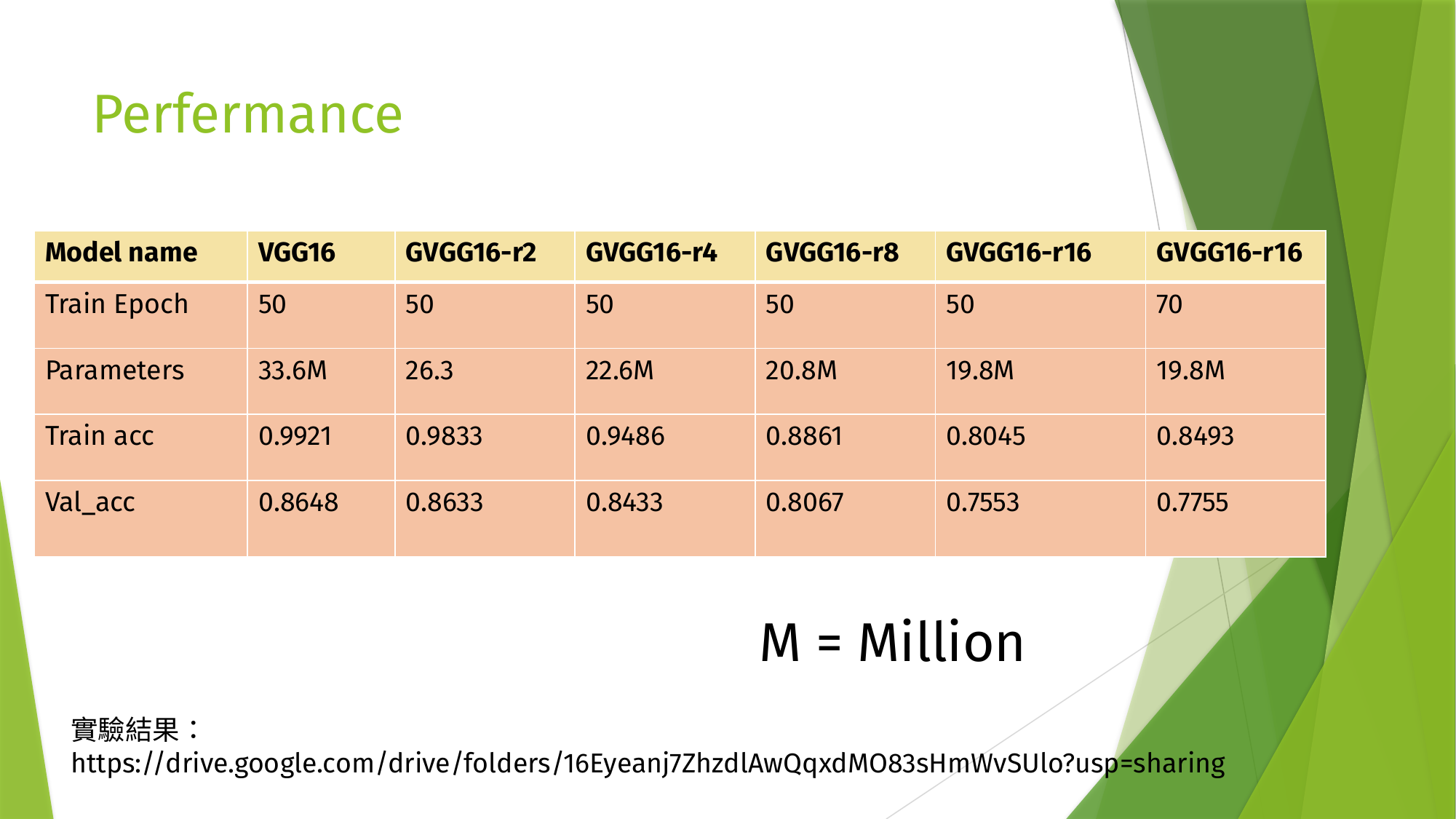

# Perfermance
| Model name | VGG16 | GVGG16-r2 | GVGG16-r4 | GVGG16-r8 | GVGG16-r16 | GVGG16-r16 |
| --- | --- | --- | --- | --- | --- | --- |
| Train Epoch | 50 | 50 | 50 | 50 | 50 | 70 |
| Parameters | 33.6M | 26.3 | 22.6M | 20.8M | 19.8M | 19.8M |
| Train acc | 0.9921 | 0.9833 | 0.9486 | 0.8861 | 0.8045 | 0.8493 |
| Val\_acc | 0.8648 | 0.8633 | 0.8433 | 0.8067 | 0.7553 | 0.7755 |
M = Million
實驗結果：
https://drive.google.com/drive/folders/16Eyeanj7ZhzdlAwQqxdMO83sHmWvSUlo?usp=sharing